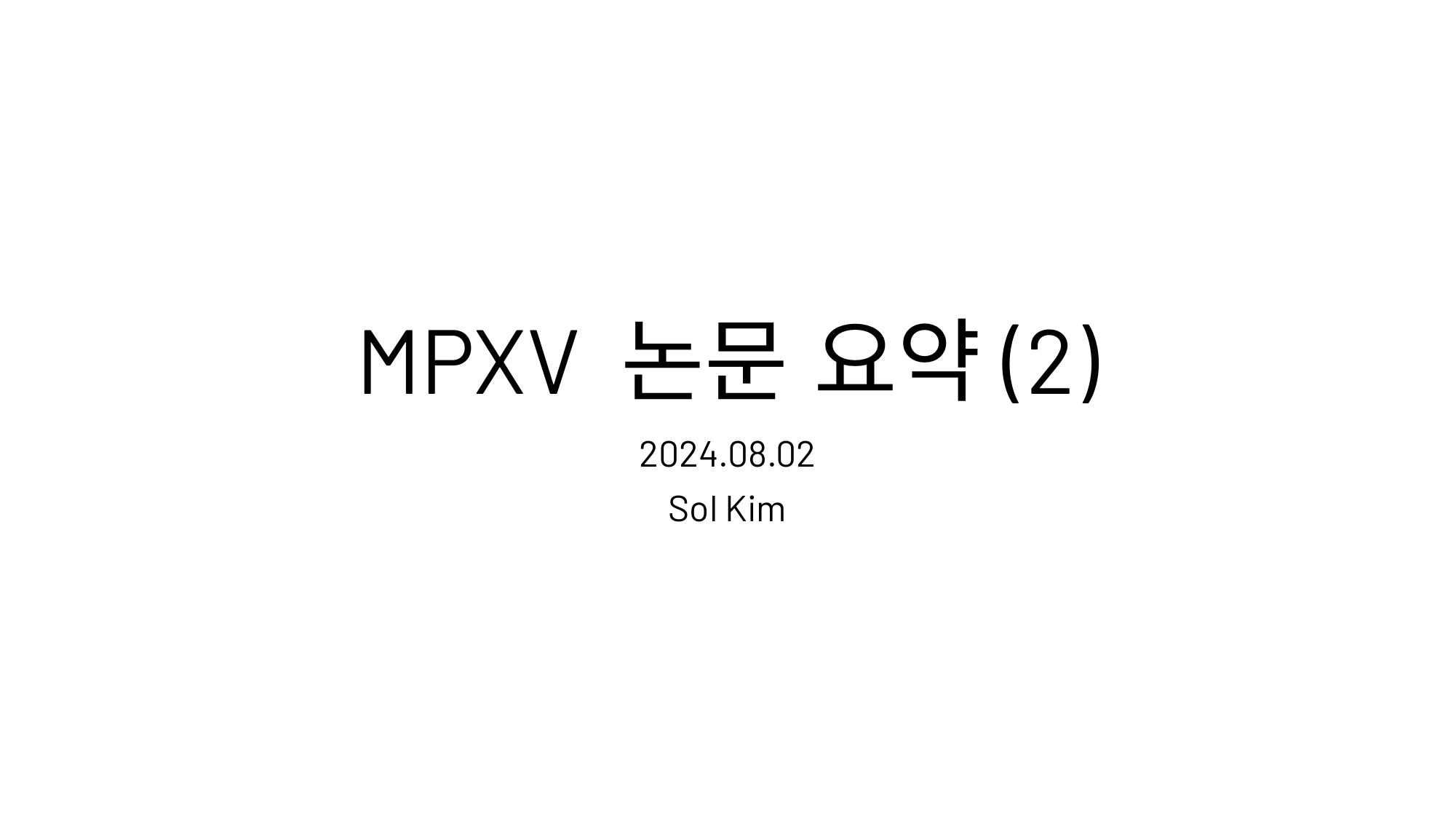

# MPXV 논문 요약(2)
2024.08.02
Sol Kim